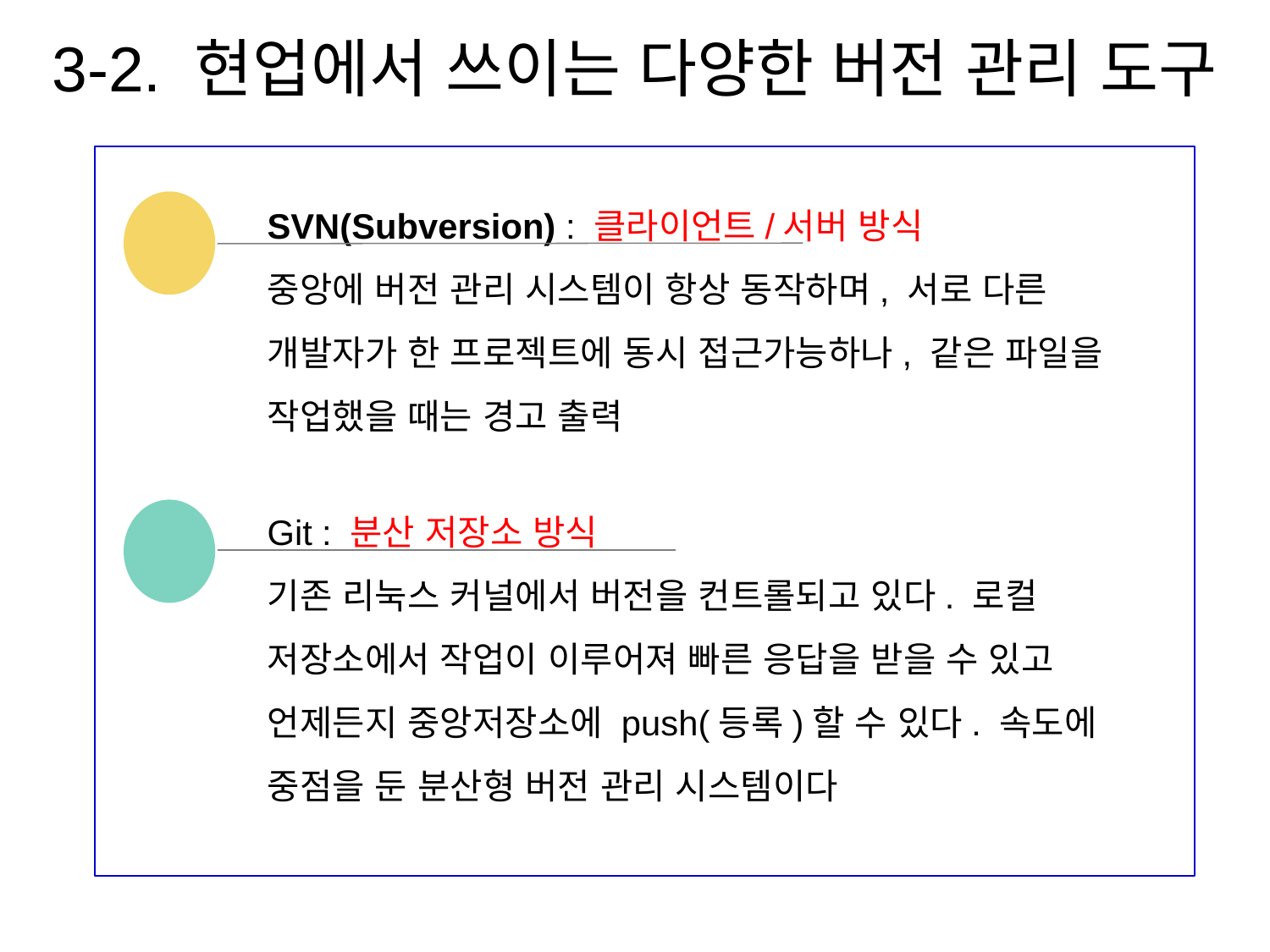

# 3-2. 현업에서 쓰이는 다양한 버전 관리 도구

SVN(Subversion) : 클라이언트/서버 방식
중앙에 버전 관리 시스템이 항상 동작하며, 서로 다른 개발자가 한 프로젝트에 동시 접근가능하나, 같은 파일을 작업했을 때는 경고 출력

Git : 분산 저장소 방식
기존 리눅스 커널에서 버전을 컨트롤되고 있다. 로컬 저장소에서 작업이 이루어져 빠른 응답을 받을 수 있고 언제든지 중앙저장소에 push(등록)할 수 있다. 속도에 중점을 둔 분산형 버전 관리 시스템이다